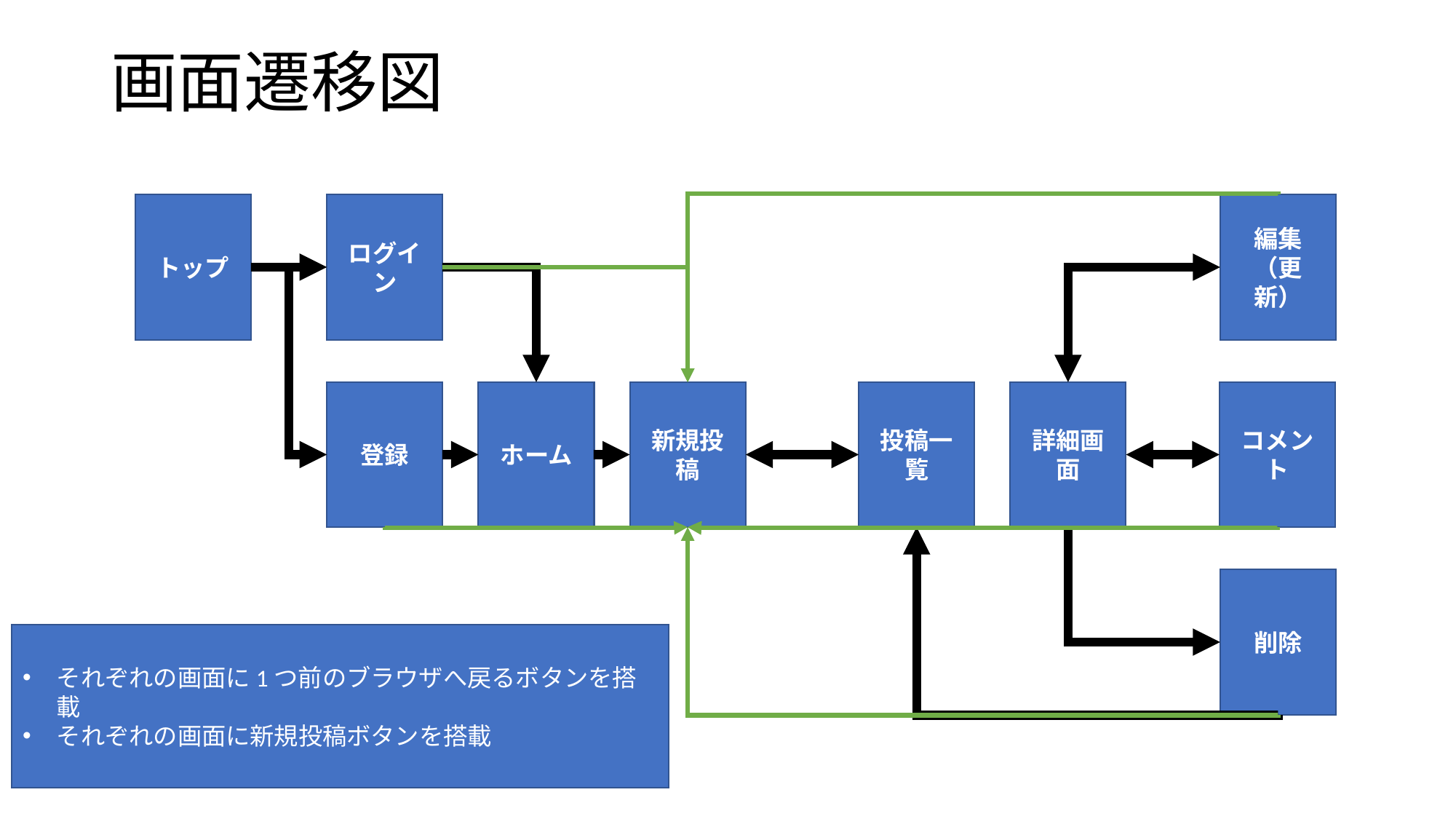

画面遷移図
トップ
ログイン
編集（更新）
コメント
詳細画面
投稿一覧
ホーム
新規投稿
登録
削除
それぞれの画面に1つ前のブラウザへ戻るボタンを搭載
それぞれの画面に新規投稿ボタンを搭載